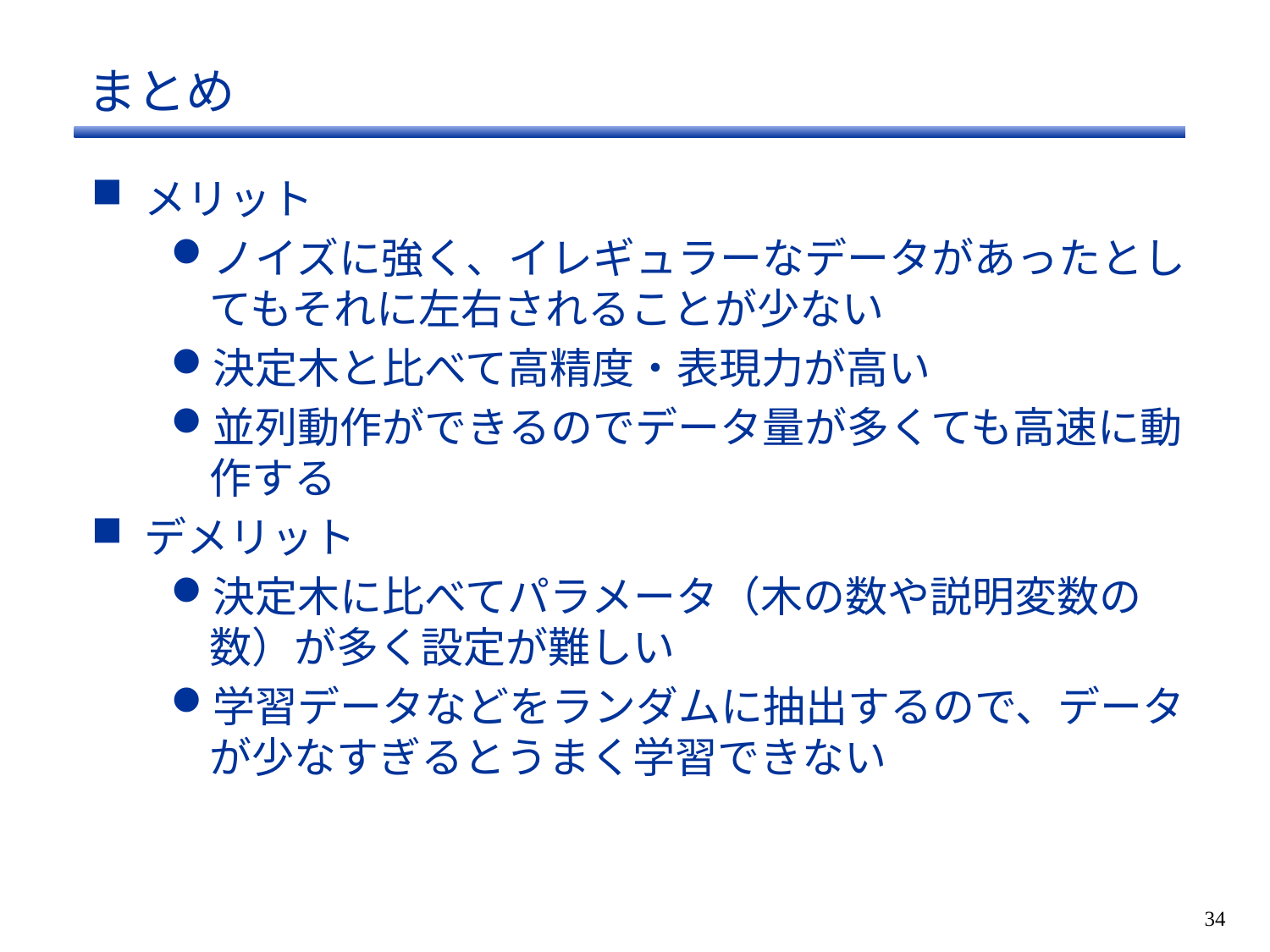

# まとめ
メリット
ノイズに強く、イレギュラーなデータがあったとしてもそれに左右されることが少ない
決定木と比べて高精度・表現力が高い
並列動作ができるのでデータ量が多くても高速に動作する
デメリット
決定木に比べてパラメータ（木の数や説明変数の数）が多く設定が難しい
学習データなどをランダムに抽出するので、データが少なすぎるとうまく学習できない